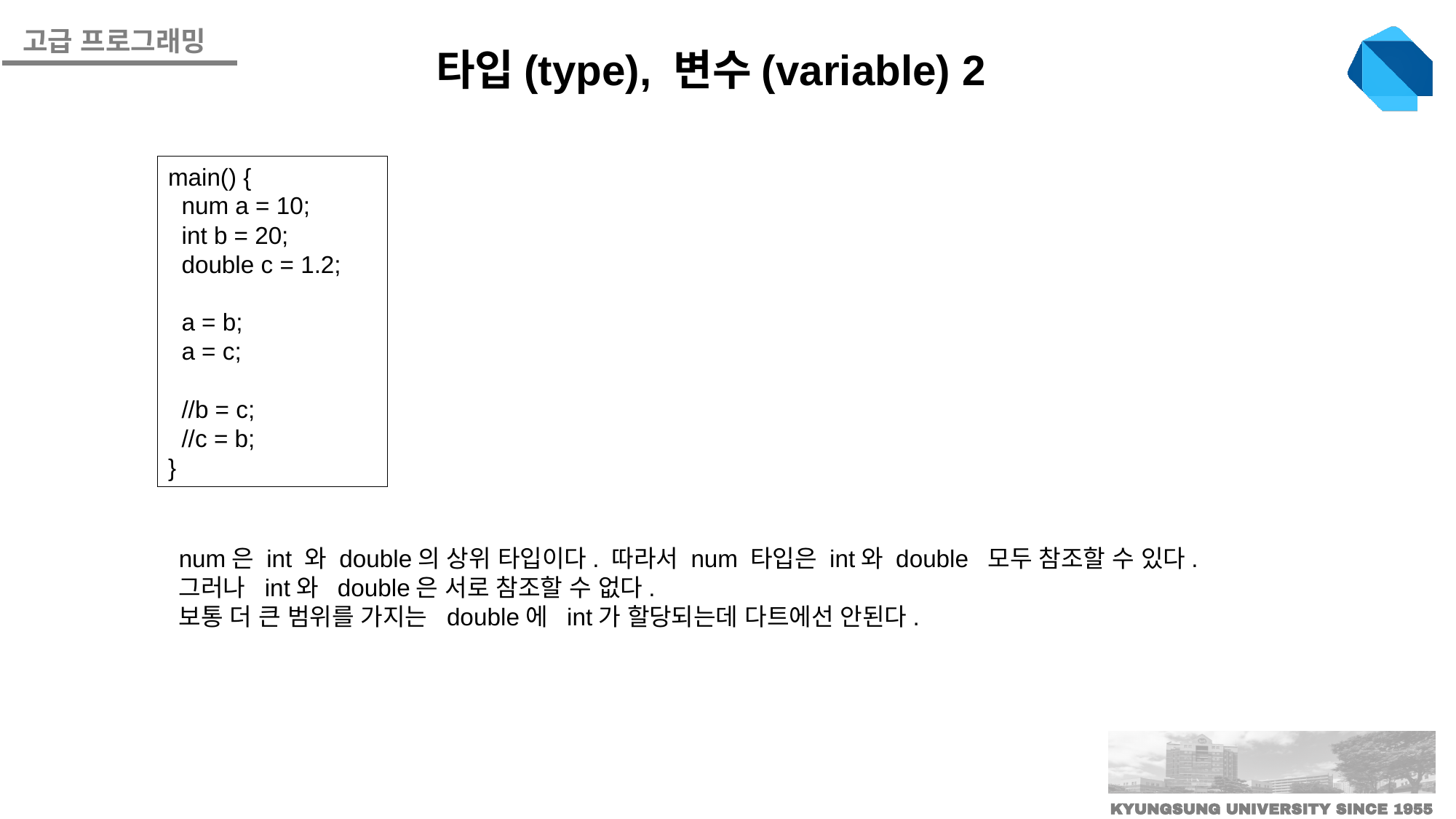

타입(type), 변수(variable) 2
main() {
  num a = 10;
  int b = 20;
  double c = 1.2;

  a = b;
  a = c;

  //b = c;
  //c = b;
}
num은 int 와 double의 상위 타입이다. 따라서 num 타입은 int와 double  모두 참조할 수 있다.
그러나  int와  double은 서로 참조할 수 없다.
보통 더 큰 범위를 가지는  double에  int가 할당되는데 다트에선 안된다.